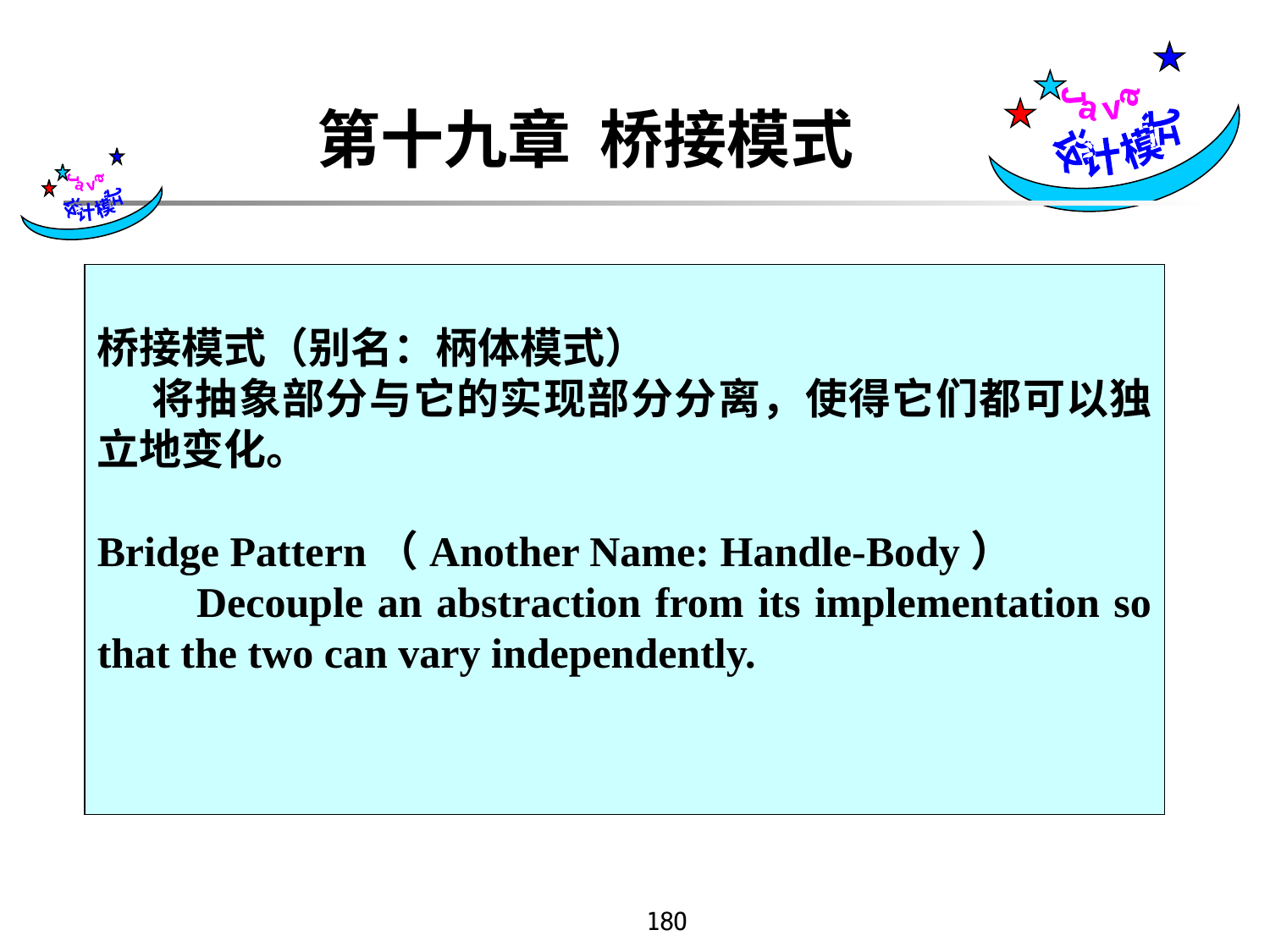

Java
设计模式

# 第十九章  桥接模式

  Java
设计模式

桥接模式（别名：柄体模式）
    将抽象部分与它的实现部分分离，使得它们都可以独立地变化。

Bridge Pattern（Another Name: Handle-Body）
       Decouple an abstraction from its implementation so that the two can vary independently.

180